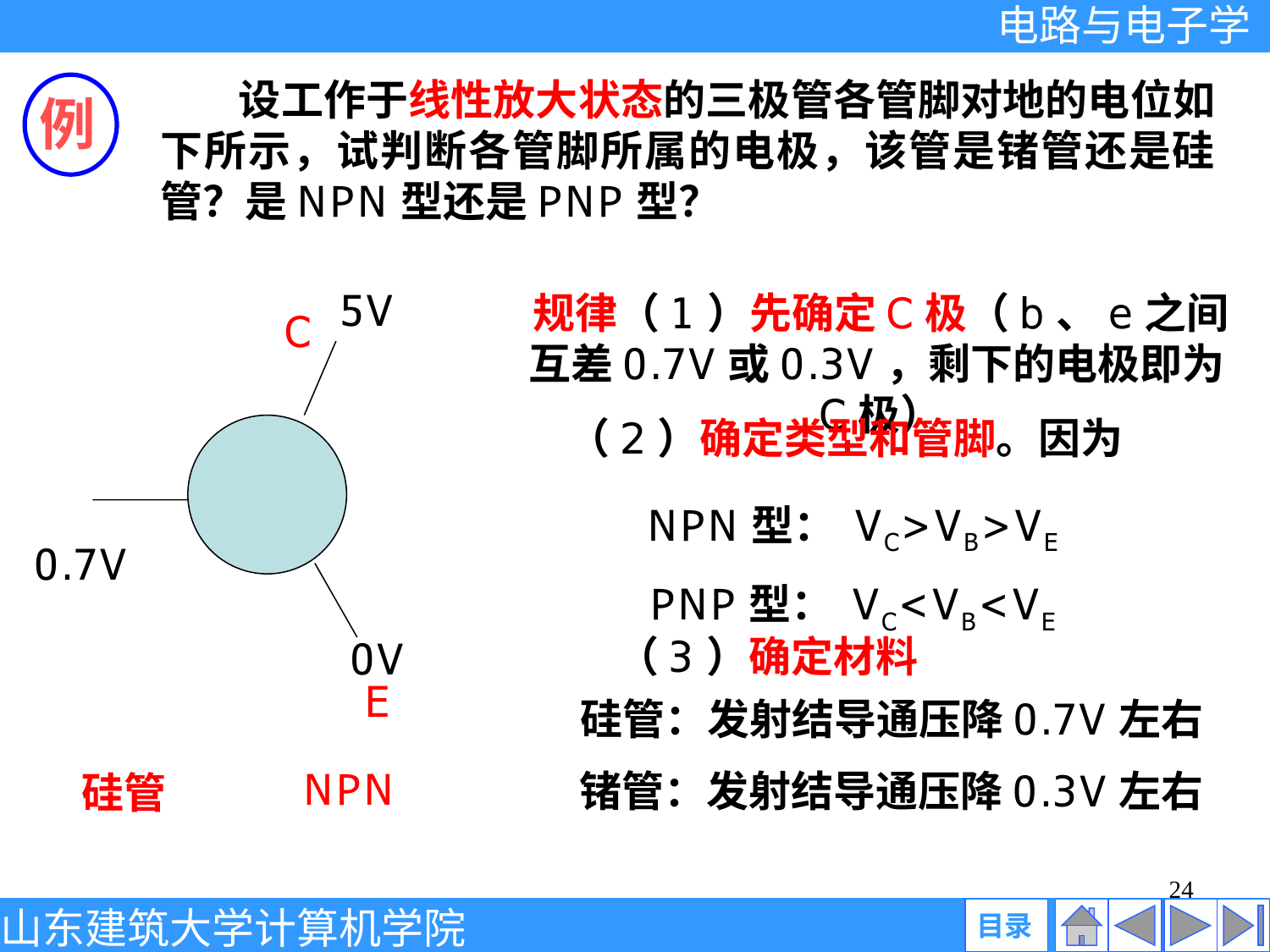

设工作于线性放大状态的三极管各管脚对地的电位如下所示，试判断各管脚所属的电极，该管是锗管还是硅管？是NPN型还是PNP型？

例
5V

0.7V

0V
规律（1）先确定C极（b、e之间互差0.7V或0.3V，剩下的电极即为C极）
C
（2）确定类型和管脚。因为
NPN型： VC>VB>VE
PNP型： VC<VB<VE

（3）确定材料
E
硅管：发射结导通压降0.7V左右
锗管：发射结导通压降0.3V左右
NPN
硅管